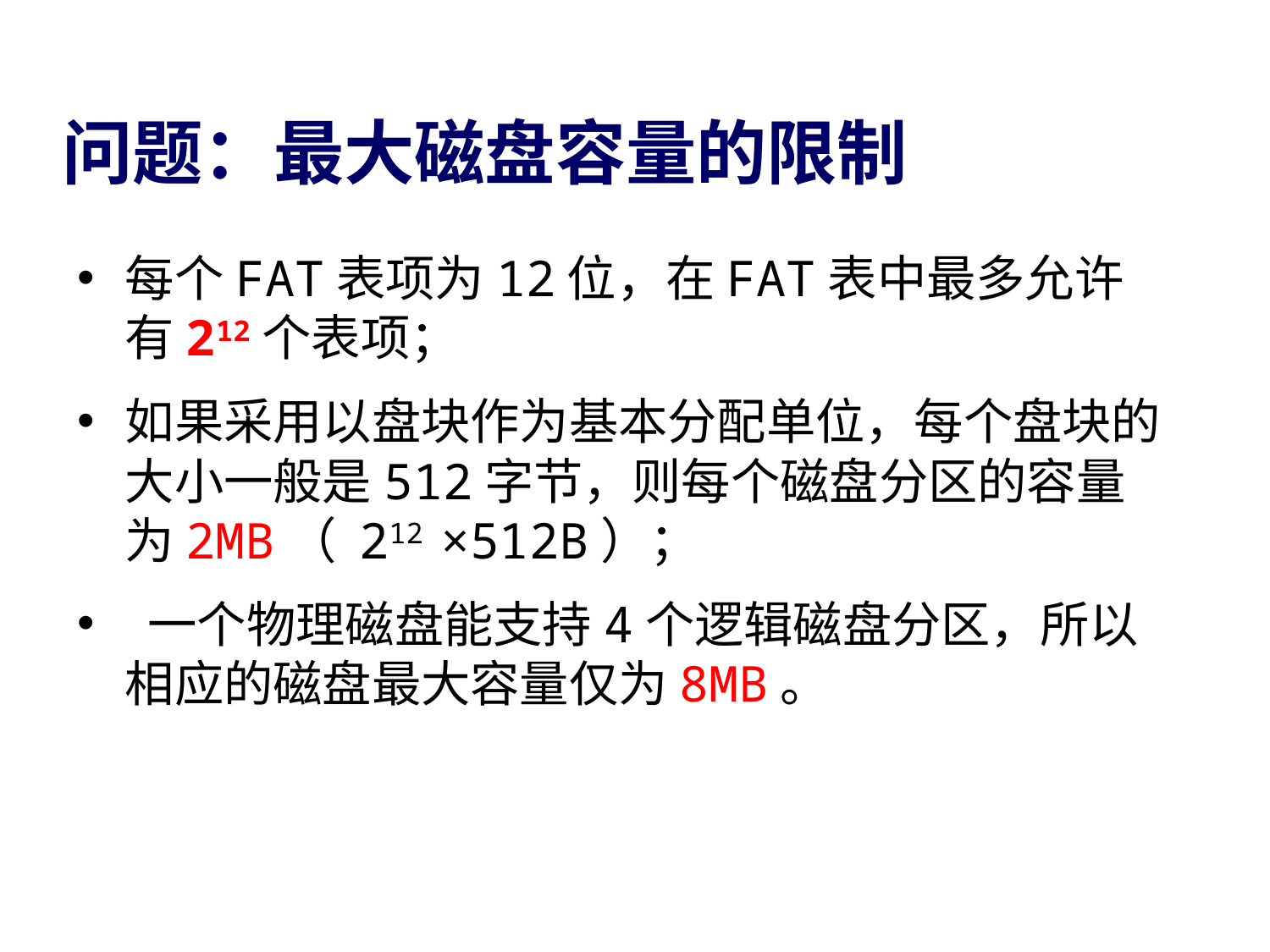

问题：最大磁盘容量的限制
每个FAT表项为12位，在FAT表中最多允许有212个表项；
如果采用以盘块作为基本分配单位，每个盘块的大小一般是512字节，则每个磁盘分区的容量为2MB（ 212 ×512B）；
 一个物理磁盘能支持4个逻辑磁盘分区，所以相应的磁盘最大容量仅为8MB。